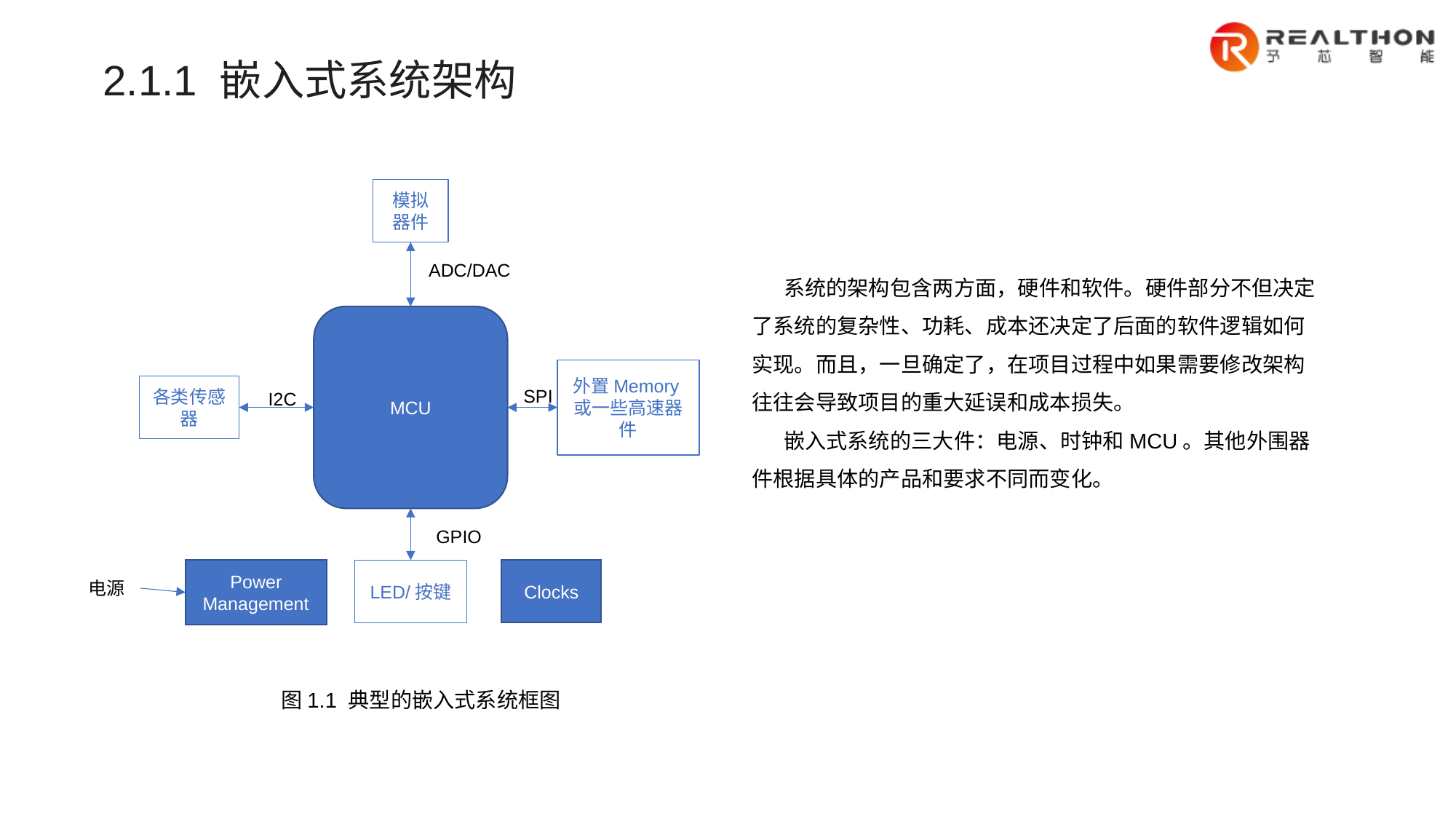

2.1.1 嵌入式系统架构
模拟器件
ADC/DAC
MCU
外置Memory或一些高速器件
各类传感器
SPI
I2C
GPIO
Power Management
Clocks
LED/按键
电源
系统的架构包含两方面，硬件和软件。硬件部分不但决定了系统的复杂性、功耗、成本还决定了后面的软件逻辑如何实现。而且，一旦确定了，在项目过程中如果需要修改架构往往会导致项目的重大延误和成本损失。
嵌入式系统的三大件：电源、时钟和MCU。其他外围器件根据具体的产品和要求不同而变化。
图1.1 典型的嵌入式系统框图